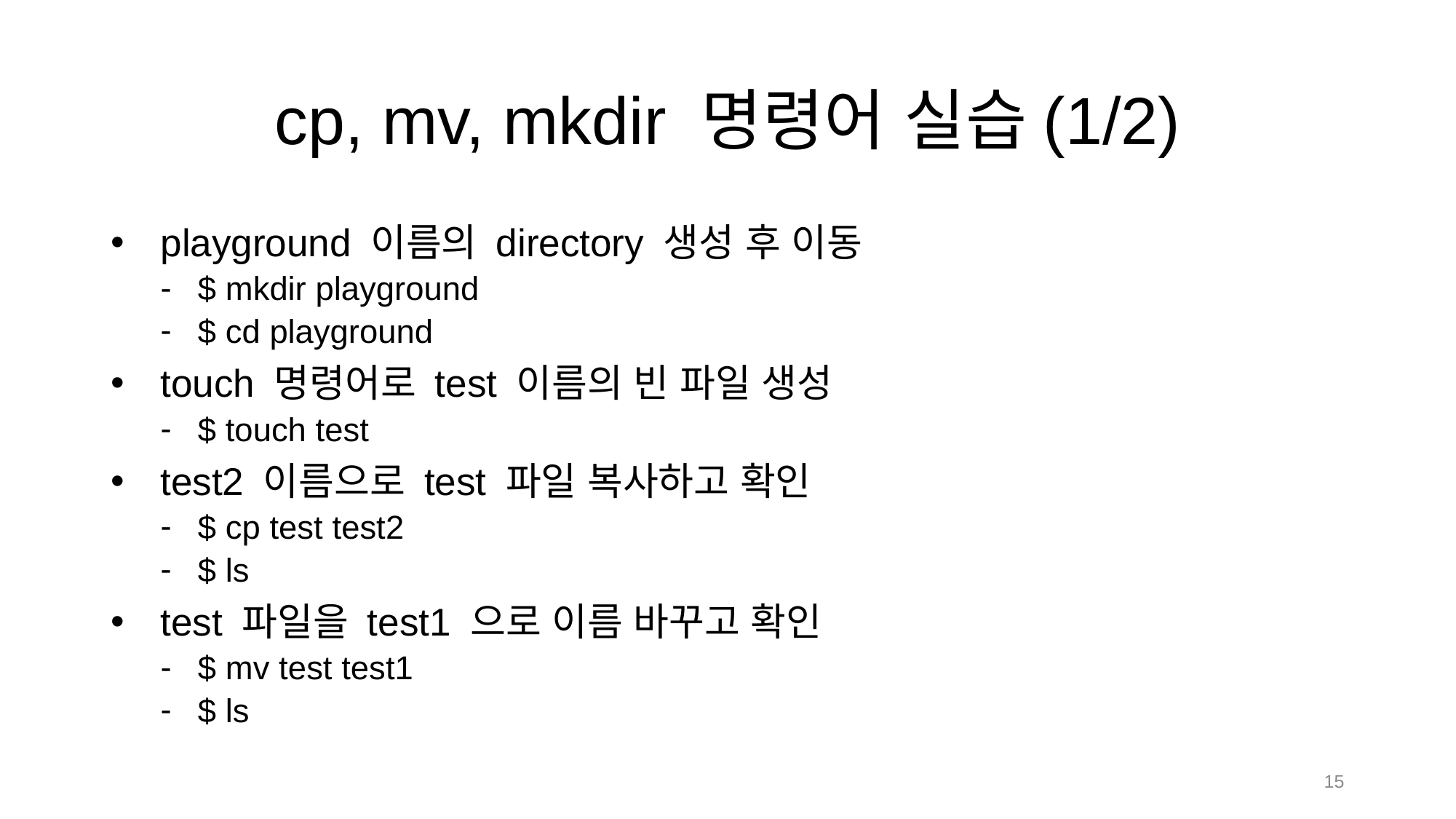

# cp, mv, mkdir 명령어 실습(1/2)
playground 이름의 directory 생성 후 이동
$ mkdir playground
$ cd playground
touch 명령어로 test 이름의 빈 파일 생성
$ touch test
test2 이름으로 test 파일 복사하고 확인
$ cp test test2
$ ls
test 파일을 test1 으로 이름 바꾸고 확인
$ mv test test1
$ ls
15